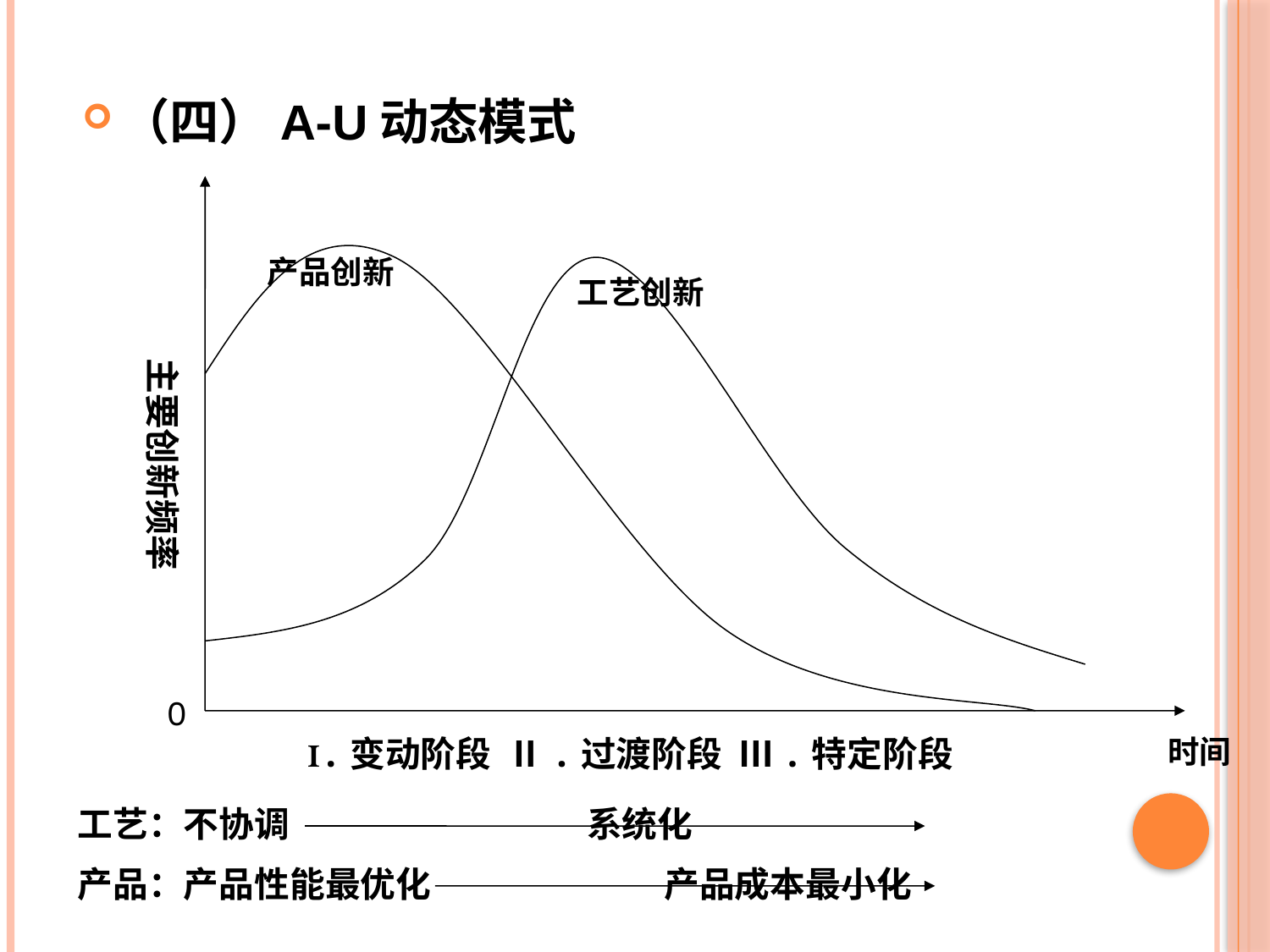

# （四）A-U动态模式

O

产品创新
工艺创新
主要创新频率
Ⅰ.变动阶段  Ⅱ.过渡阶段  Ⅲ.特定阶段
时间
工艺：不协调                                     系统化
产品：产品性能最优化                             产品成本最小化